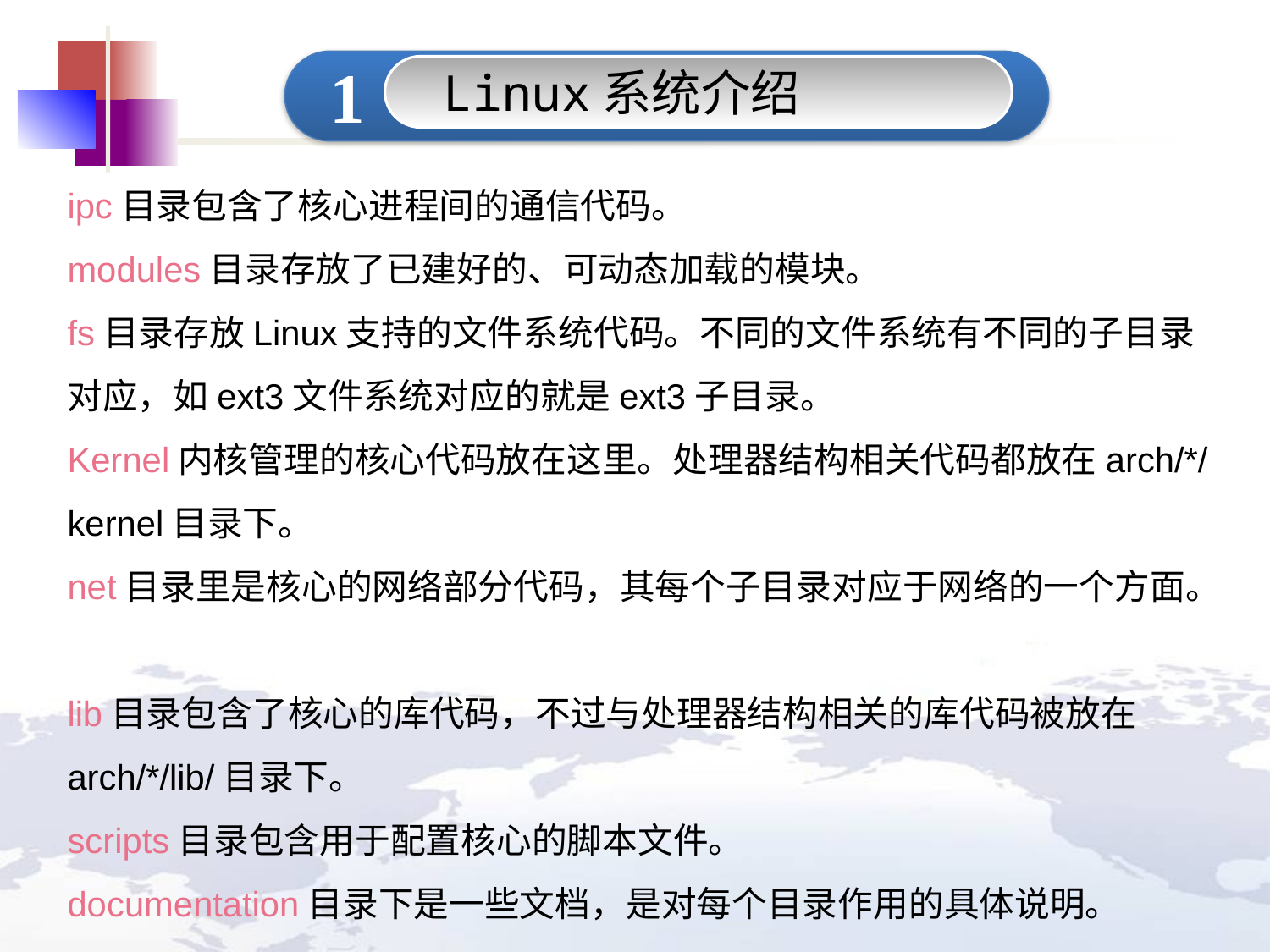

1

Linux系统介绍
ipc目录包含了核心进程间的通信代码。
modules目录存放了已建好的、可动态加载的模块。
fs目录存放Linux支持的文件系统代码。不同的文件系统有不同的子目录对应，如ext3文件系统对应的就是ext3子目录。
Kernel内核管理的核心代码放在这里。处理器结构相关代码都放在arch/*/kernel目录下。
net目录里是核心的网络部分代码，其每个子目录对应于网络的一个方面。
lib目录包含了核心的库代码，不过与处理器结构相关的库代码被放在arch/*/lib/目录下。
scripts目录包含用于配置核心的脚本文件。
documentation目录下是一些文档，是对每个目录作用的具体说明。